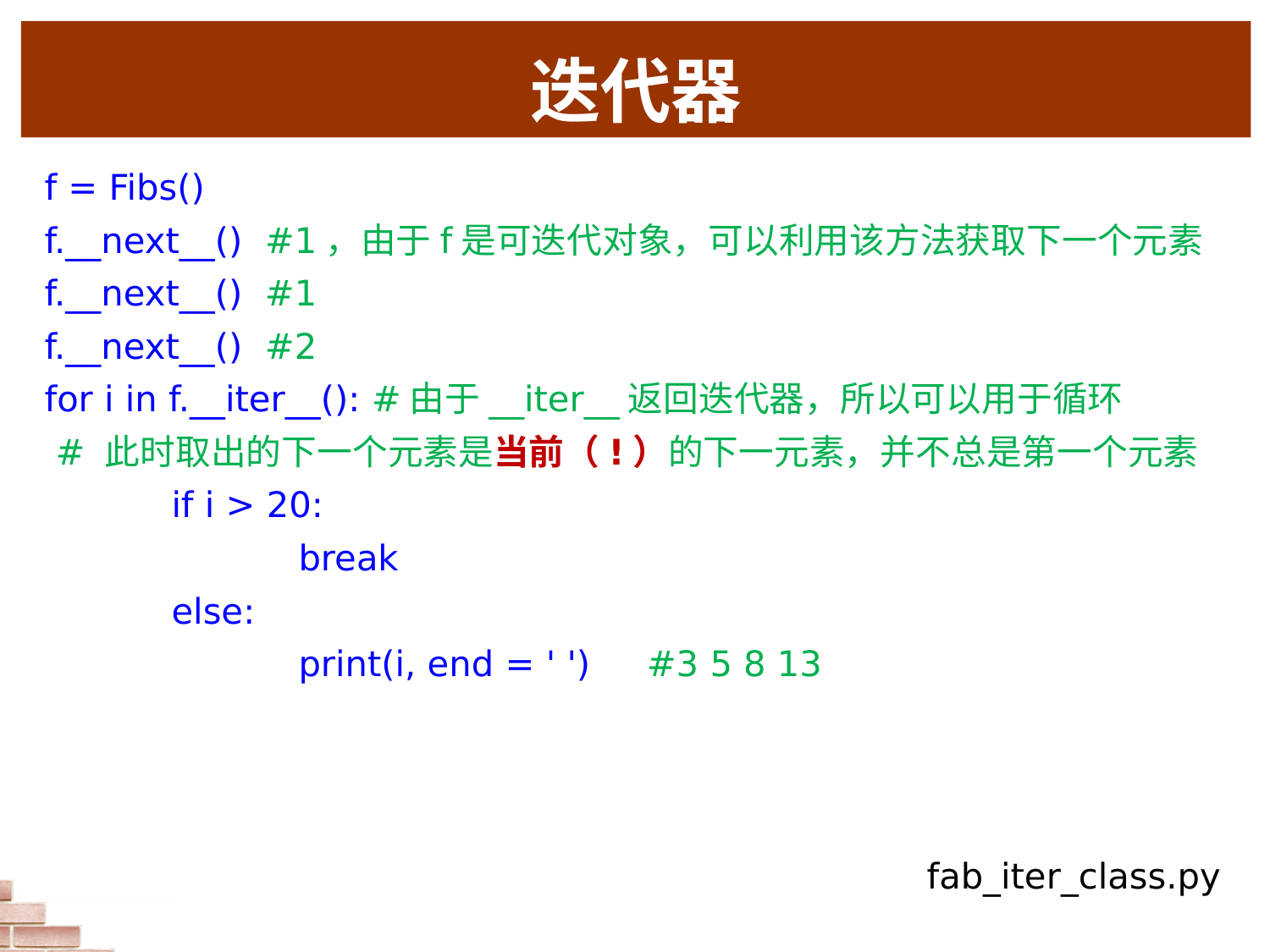

# 迭代器
f = Fibs()
f.__next__()  #1，由于f是可迭代对象，可以利用该方法获取下一个元素
f.__next__()  #1
f.__next__()  #2
for i in f.__iter__(): #由于__iter__返回迭代器，所以可以用于循环
 # 此时取出的下一个元素是当前（!）的下一元素，并不总是第一个元素
	if i > 20:
		break
	else:
		print(i, end = ' ')     #3 5 8 13
fab_iter_class.py